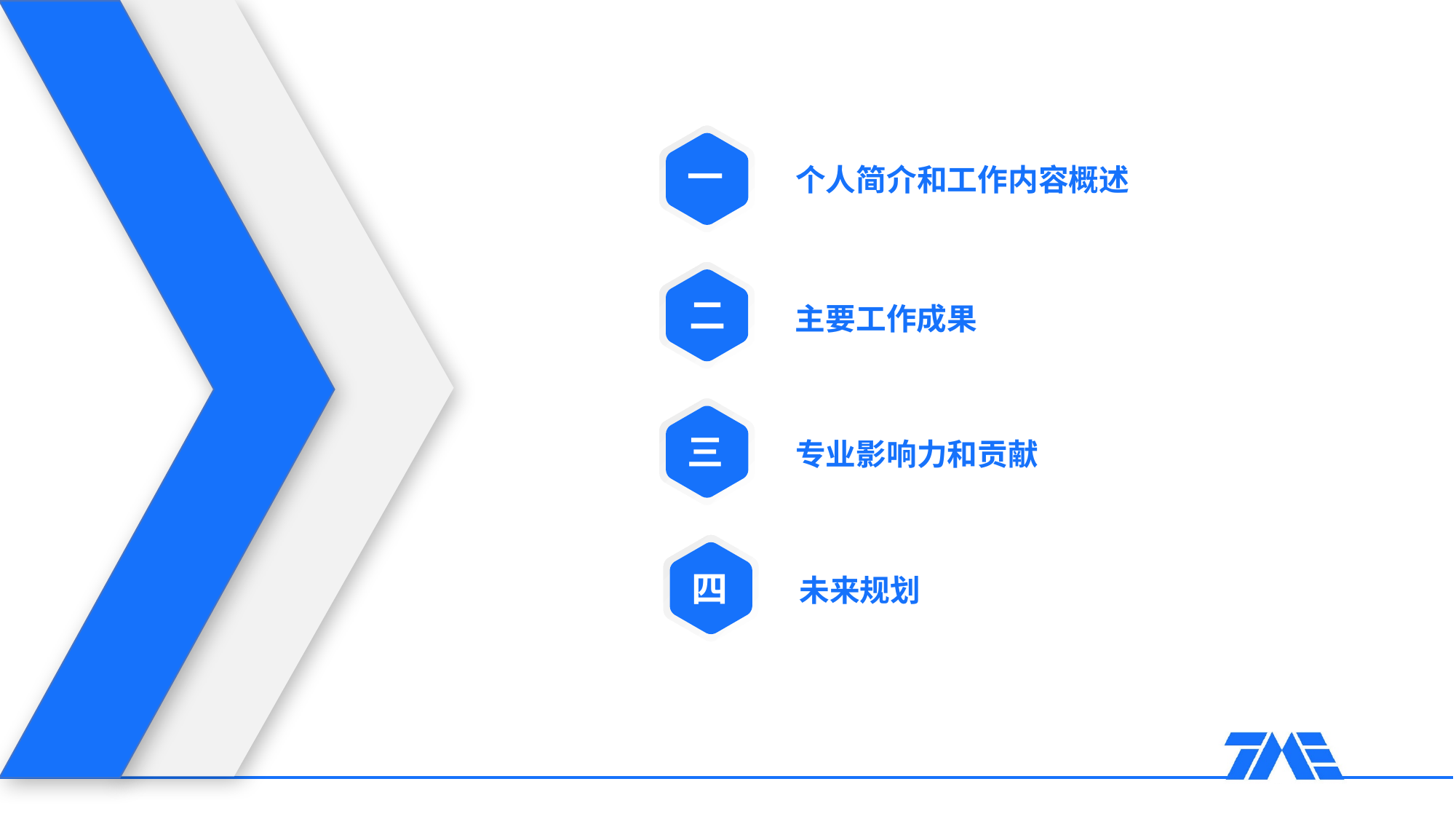

一
个人简介和工作内容概述

二
主要工作成果

三
专业影响力和贡献

四
未来规划